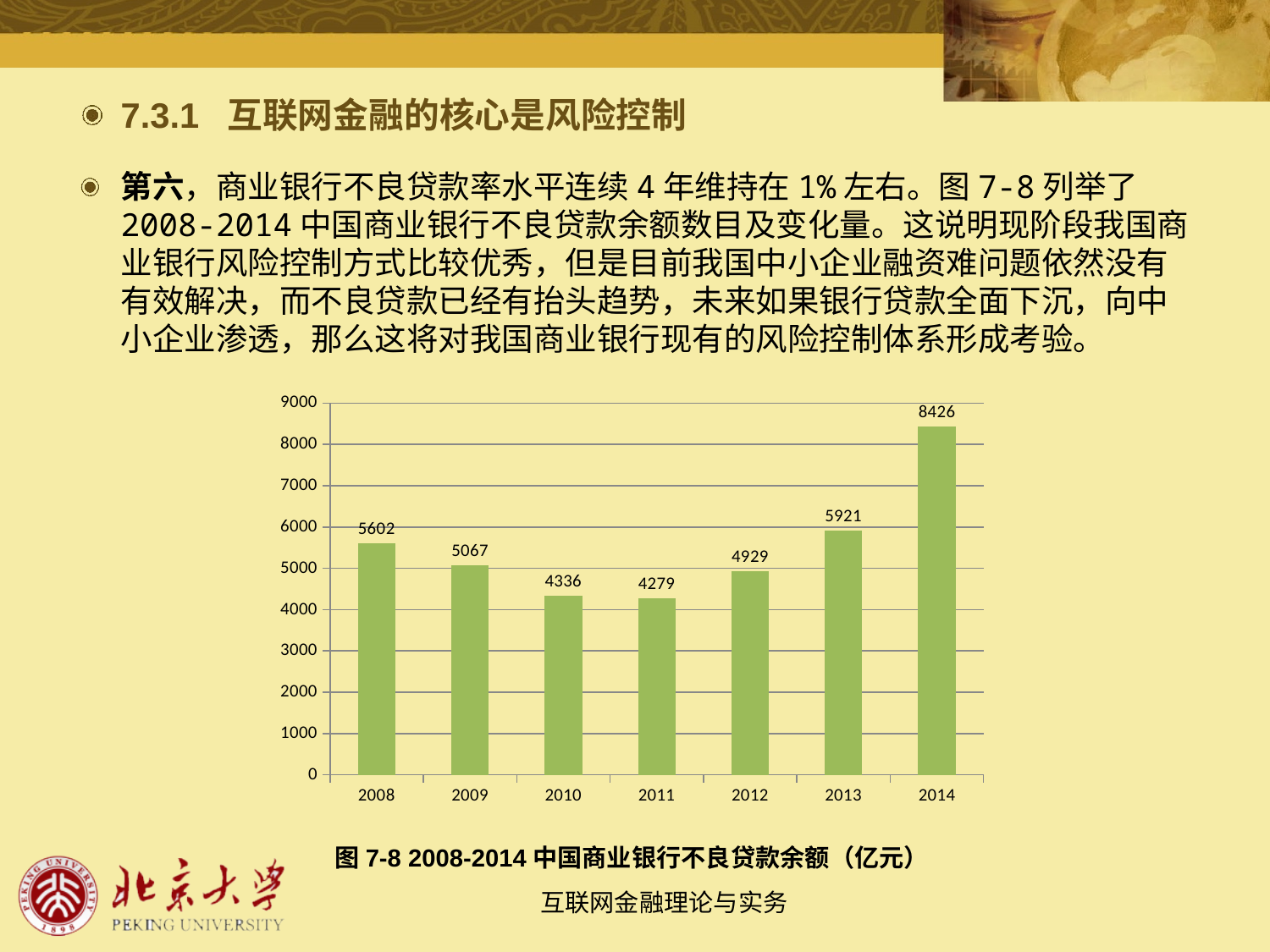

7.3.1  互联网金融的核心是风险控制
第六，商业银行不良贷款率水平连续4年维持在1%左右。图7-8列举了2008-2014中国商业银行不良贷款余额数目及变化量。这说明现阶段我国商业银行风险控制方式比较优秀，但是目前我国中小企业融资难问题依然没有有效解决，而不良贷款已经有抬头趋势，未来如果银行贷款全面下沉，向中小企业渗透，那么这将对我国商业银行现有的风险控制体系形成考验。

### Chart

| Category | 单位：亿元 |
|---|---|
| 2008 | 5602.0 |
| 2009 | 5067.0 |
| 2010 | 4336.0 |
| 2011 | 4279.0 |
| 2012 | 4929.0 |
| 2013 | 5921.0 |
| 2014 | 8426.0 |
图7-8 2008-2014中国商业银行不良贷款余额（亿元）